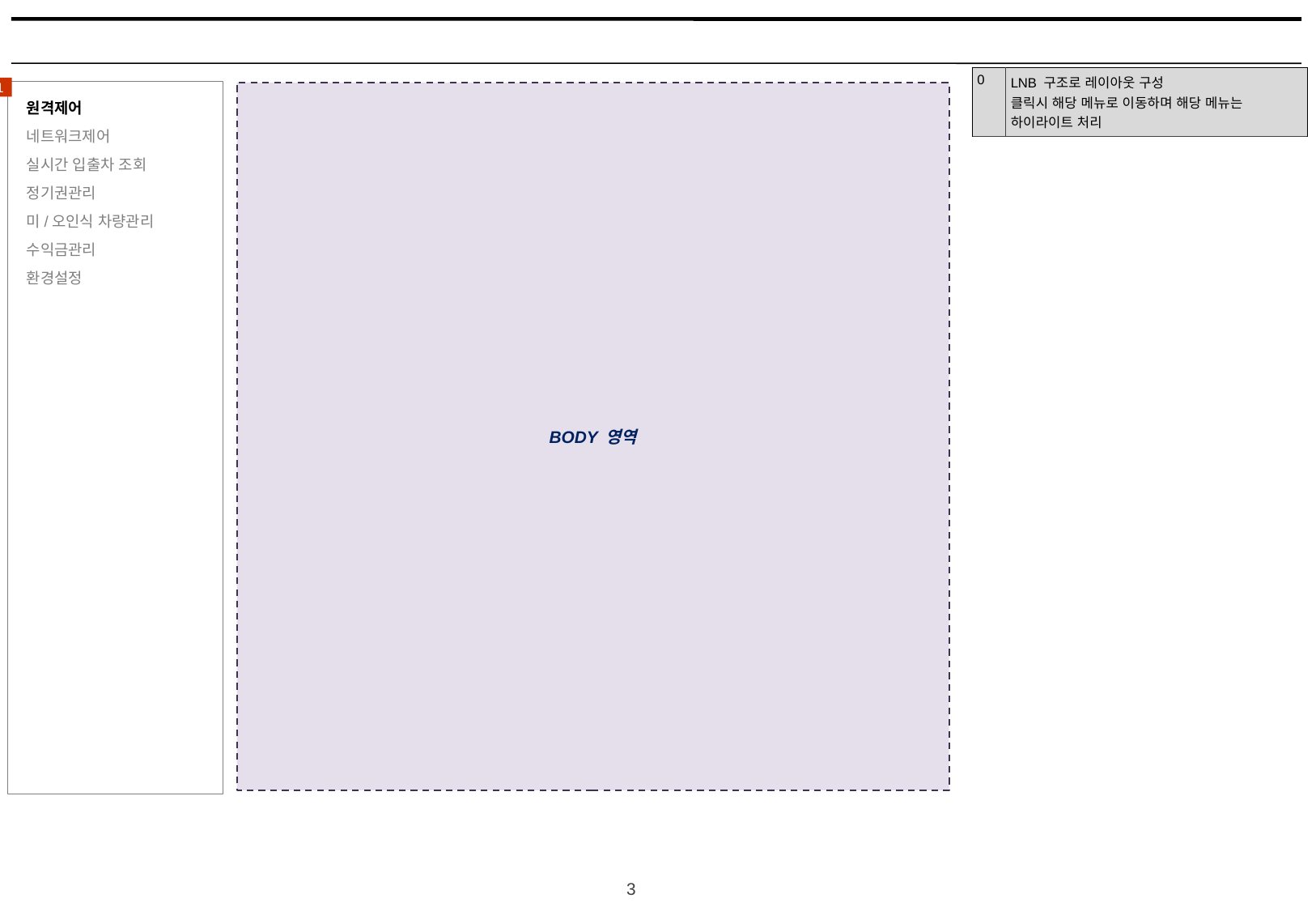

| 0 | LNB 구조로 레이아웃 구성 클릭시 해당 메뉴로 이동하며 해당 메뉴는 하이라이트 처리 |
| --- | --- |
1

BODY 영역
원격제어
네트워크제어
실시간 입출차 조회
정기권관리
미/오인식 차량관리
수익금관리
환경설정